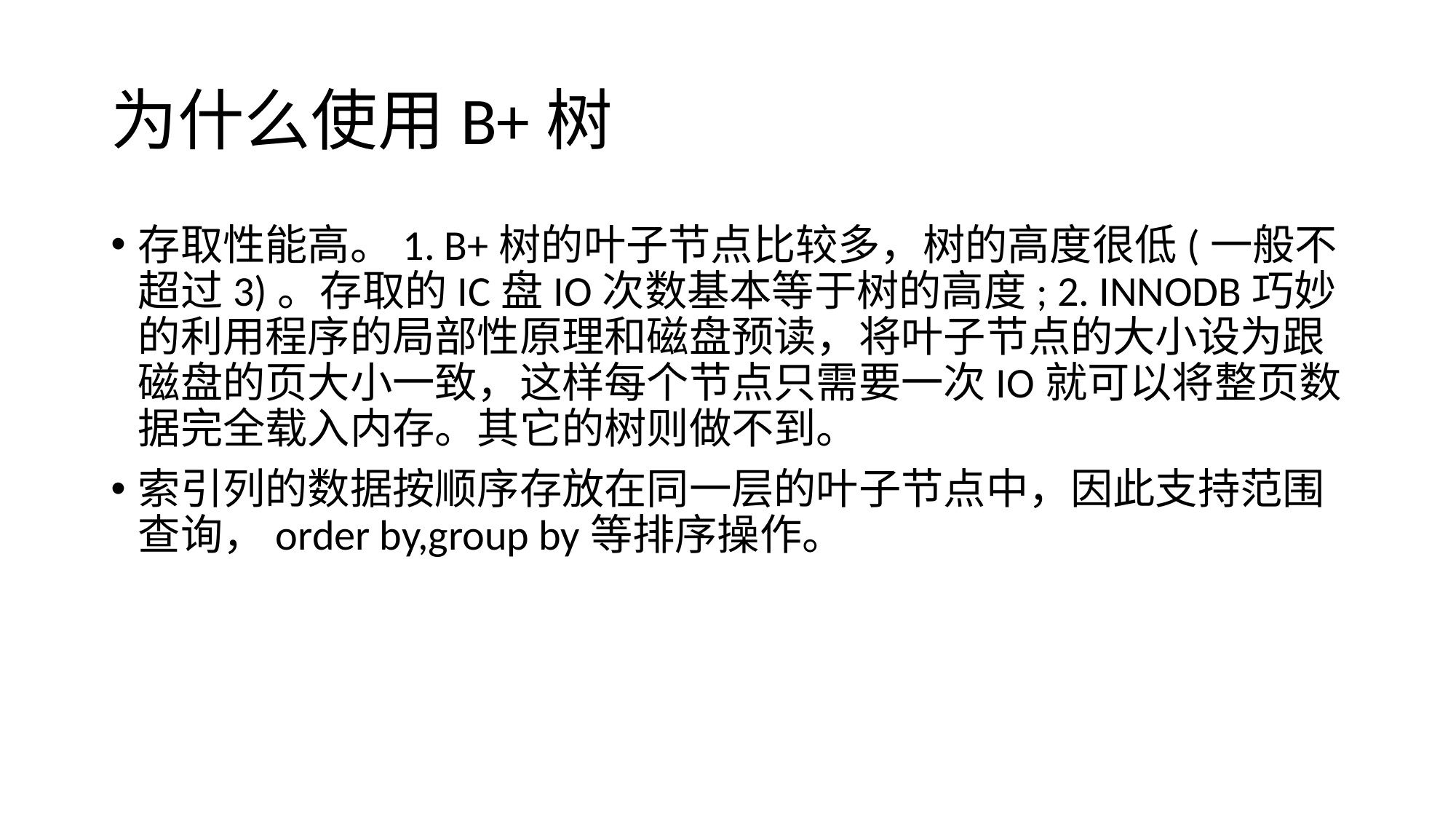

# 为什么使用B+树
存取性能高。1. B+树的叶子节点比较多，树的高度很低(一般不超过3)。存取的IC盘IO次数基本等于树的高度; 2. INNODB巧妙的利用程序的局部性原理和磁盘预读，将叶子节点的大小设为跟磁盘的页大小一致，这样每个节点只需要一次IO就可以将整页数据完全载入内存。其它的树则做不到。
索引列的数据按顺序存放在同一层的叶子节点中，因此支持范围查询，order by,group by等排序操作。